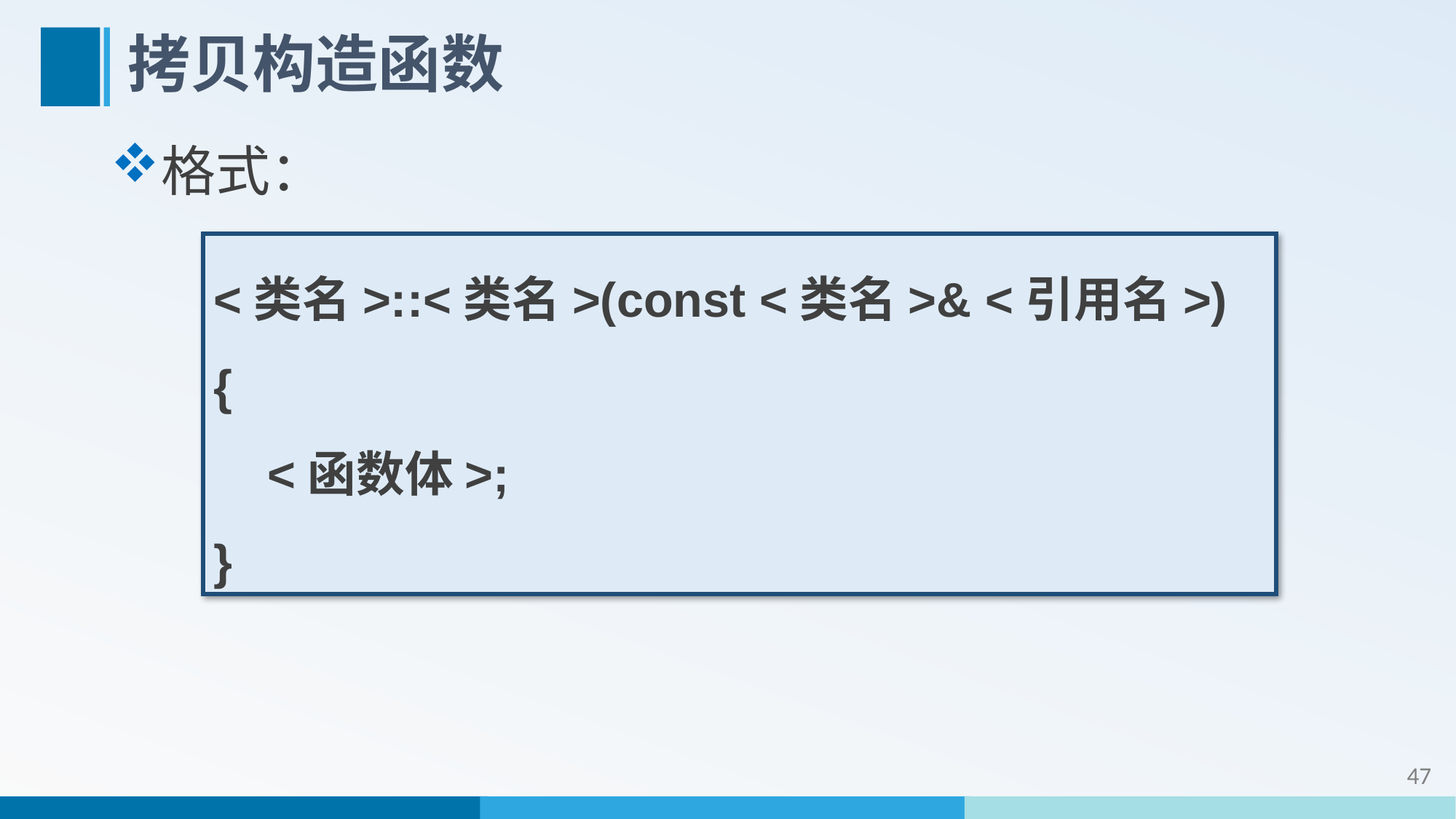

# 拷贝构造函数
格式：
<类名>::<类名>(const <类名>& <引用名>)
{
    <函数体>;
}